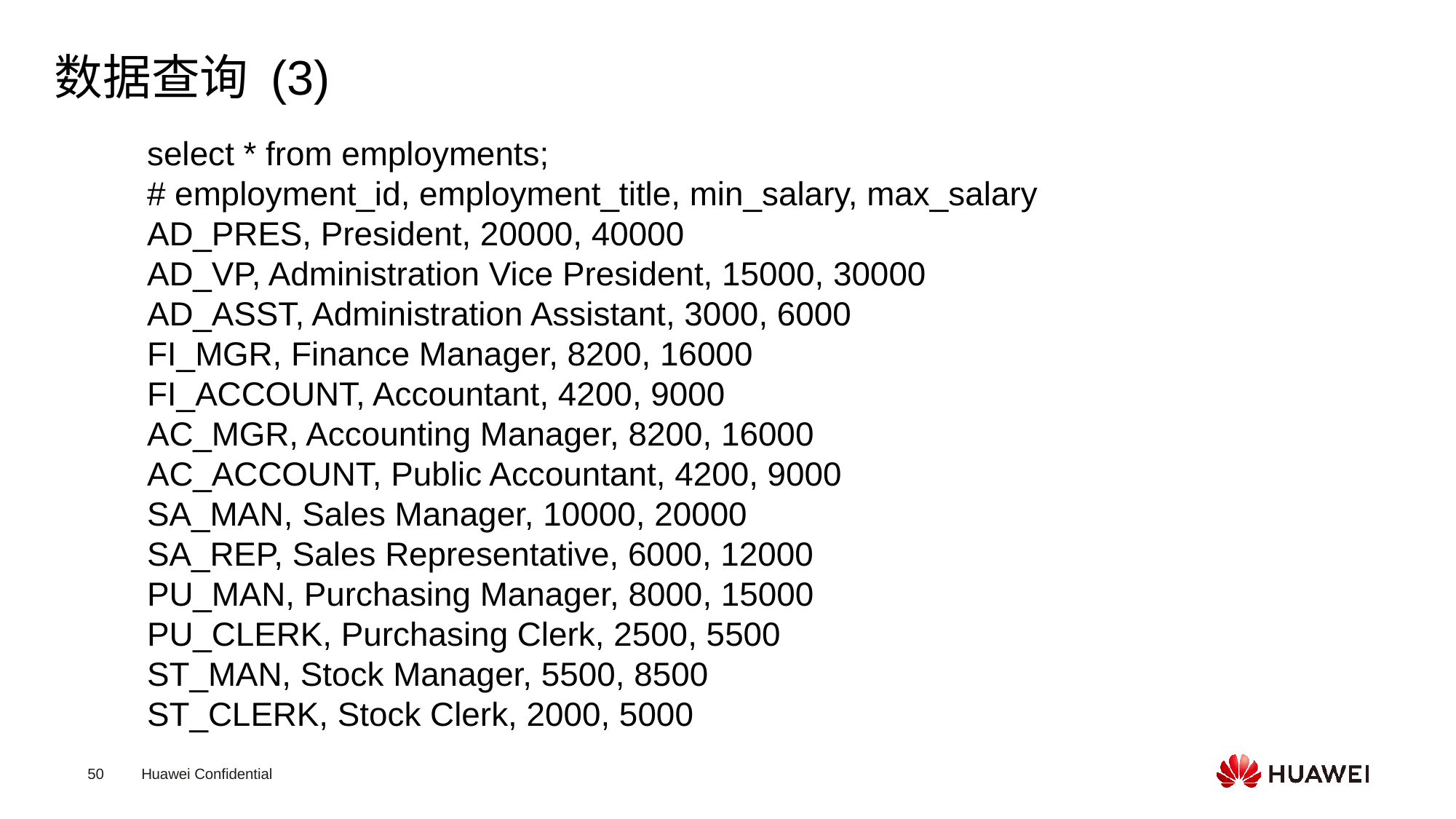

# 数据查询 (3)
select * from employments;                                    # employment_id, employment_title, min_salary, max_salaryAD_PRES, President, 20000, 40000AD_VP, Administration Vice President, 15000, 30000AD_ASST, Administration Assistant, 3000, 6000FI_MGR, Finance Manager, 8200, 16000FI_ACCOUNT, Accountant, 4200, 9000AC_MGR, Accounting Manager, 8200, 16000AC_ACCOUNT, Public Accountant, 4200, 9000SA_MAN, Sales Manager, 10000, 20000SA_REP, Sales Representative, 6000, 12000PU_MAN, Purchasing Manager, 8000, 15000PU_CLERK, Purchasing Clerk, 2500, 5500ST_MAN, Stock Manager, 5500, 8500ST_CLERK, Stock Clerk, 2000, 5000